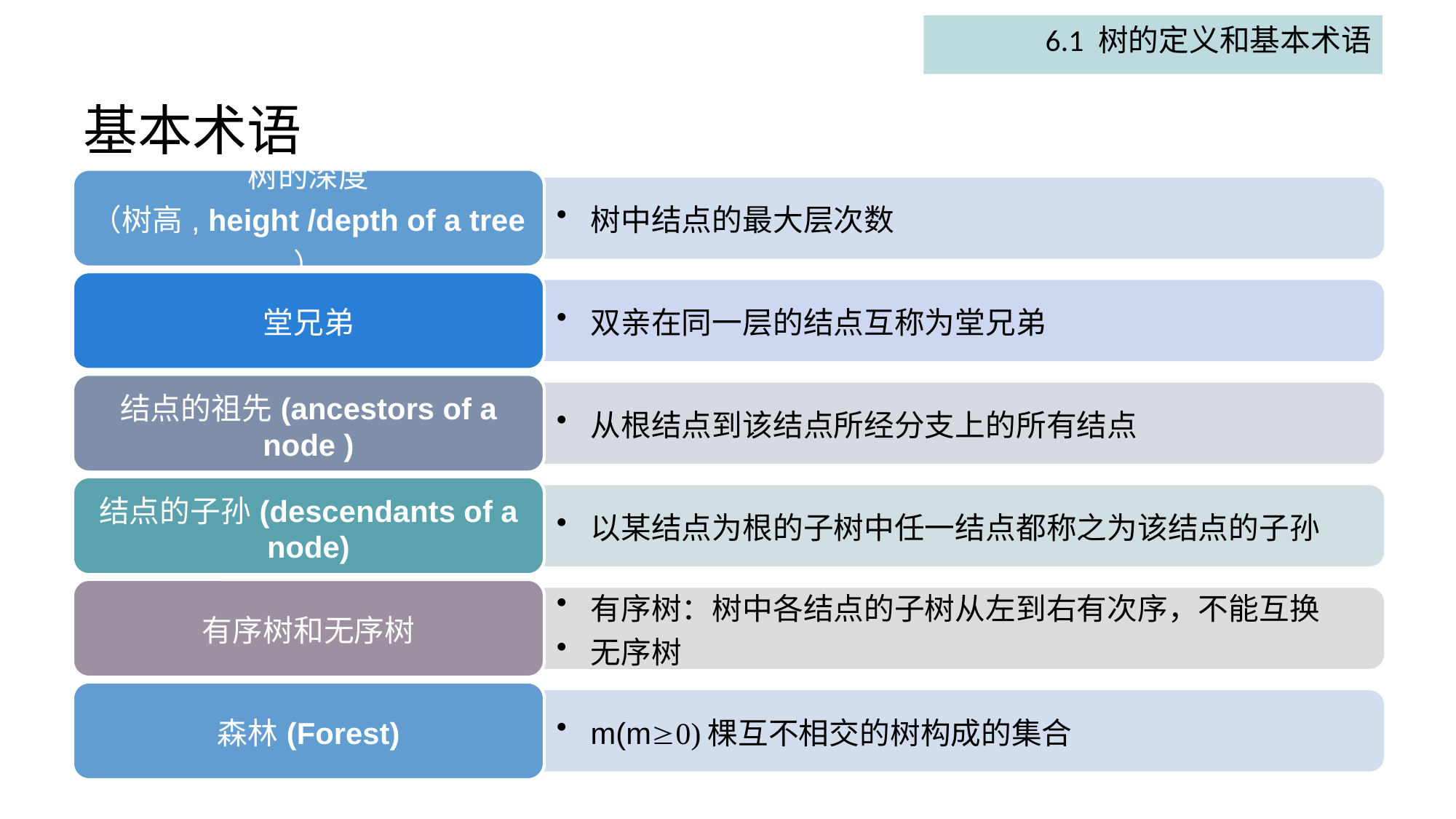

6.1 树的定义和基本术语
# 基本术语
树的深度
（树高, height /depth of a tree ）
树中结点的最大层次数
堂兄弟
双亲在同一层的结点互称为堂兄弟
结点的祖先(ancestors of a node )
从根结点到该结点所经分支上的所有结点
结点的子孙(descendants of a node)
以某结点为根的子树中任一结点都称之为该结点的子孙
有序树和无序树
有序树：树中各结点的子树从左到右有次序，不能互换
森林(Forest)
m(m≥0)棵互不相交的树构成的集合
无序树